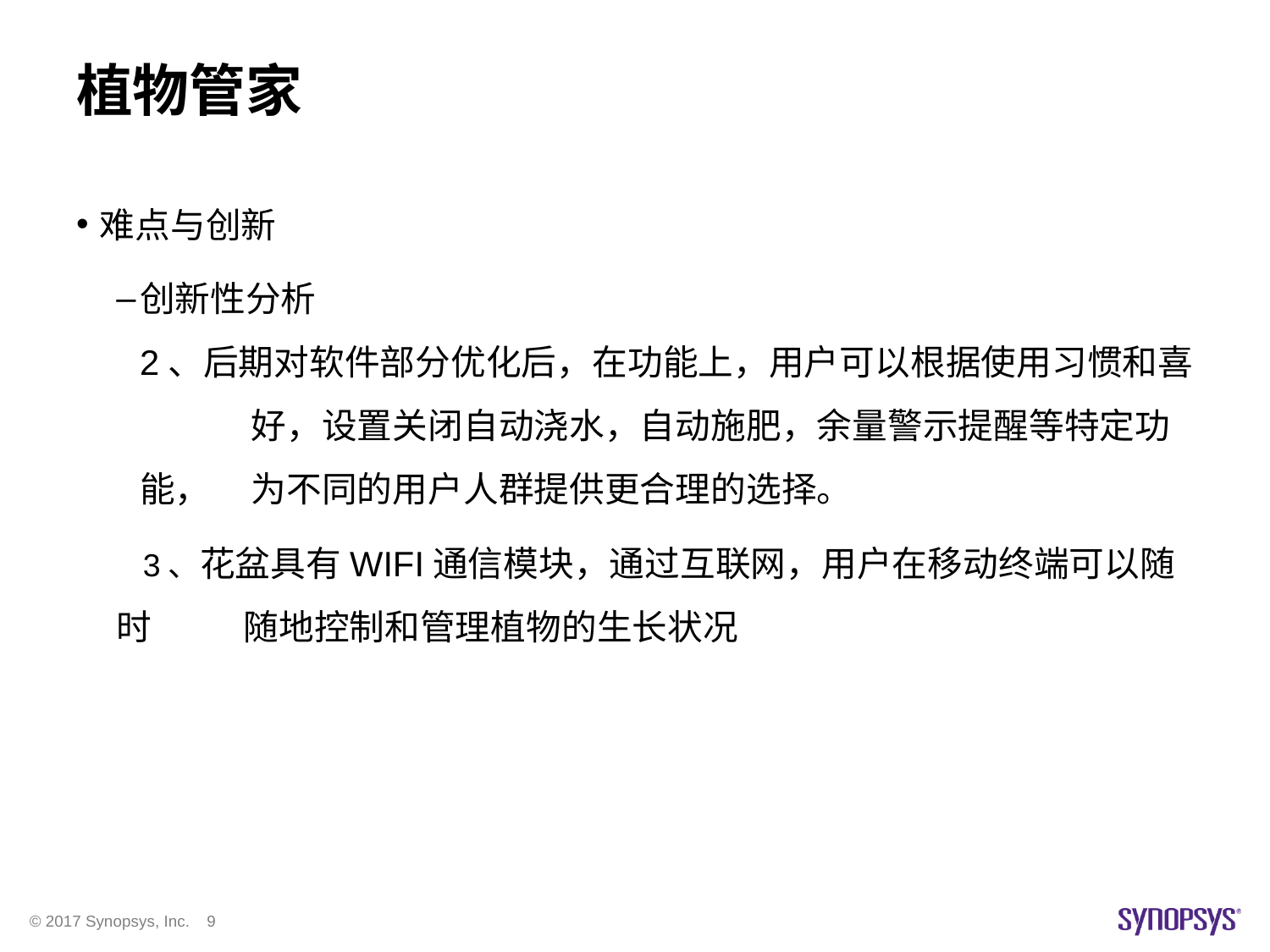

# 植物管家
难点与创新
创新性分析
2、后期对软件部分优化后，在功能上，用户可以根据使用习惯和喜	好，设置关闭自动浇水，自动施肥，余量警示提醒等特定功能，	为不同的用户人群提供更合理的选择。
   3、花盆具有WIFI通信模块，通过互联网，用户在移动终端可以随时      	随地控制和管理植物的生长状况